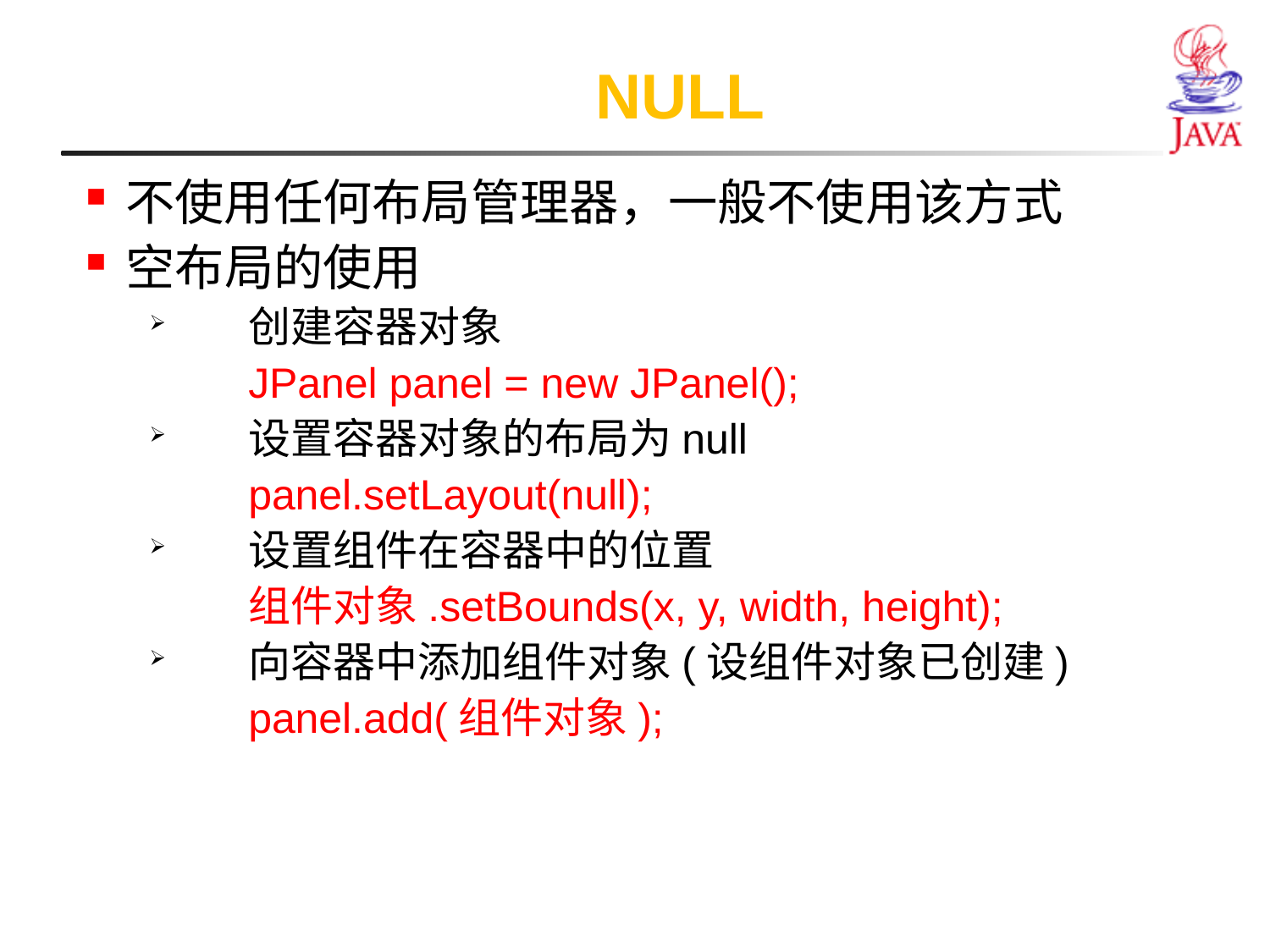

NULL
不使用任何布局管理器，一般不使用该方式
空布局的使用
创建容器对象
JPanel panel = new JPanel();
设置容器对象的布局为null
panel.setLayout(null);
设置组件在容器中的位置
组件对象.setBounds(x, y, width, height);
向容器中添加组件对象(设组件对象已创建)
panel.add(组件对象);